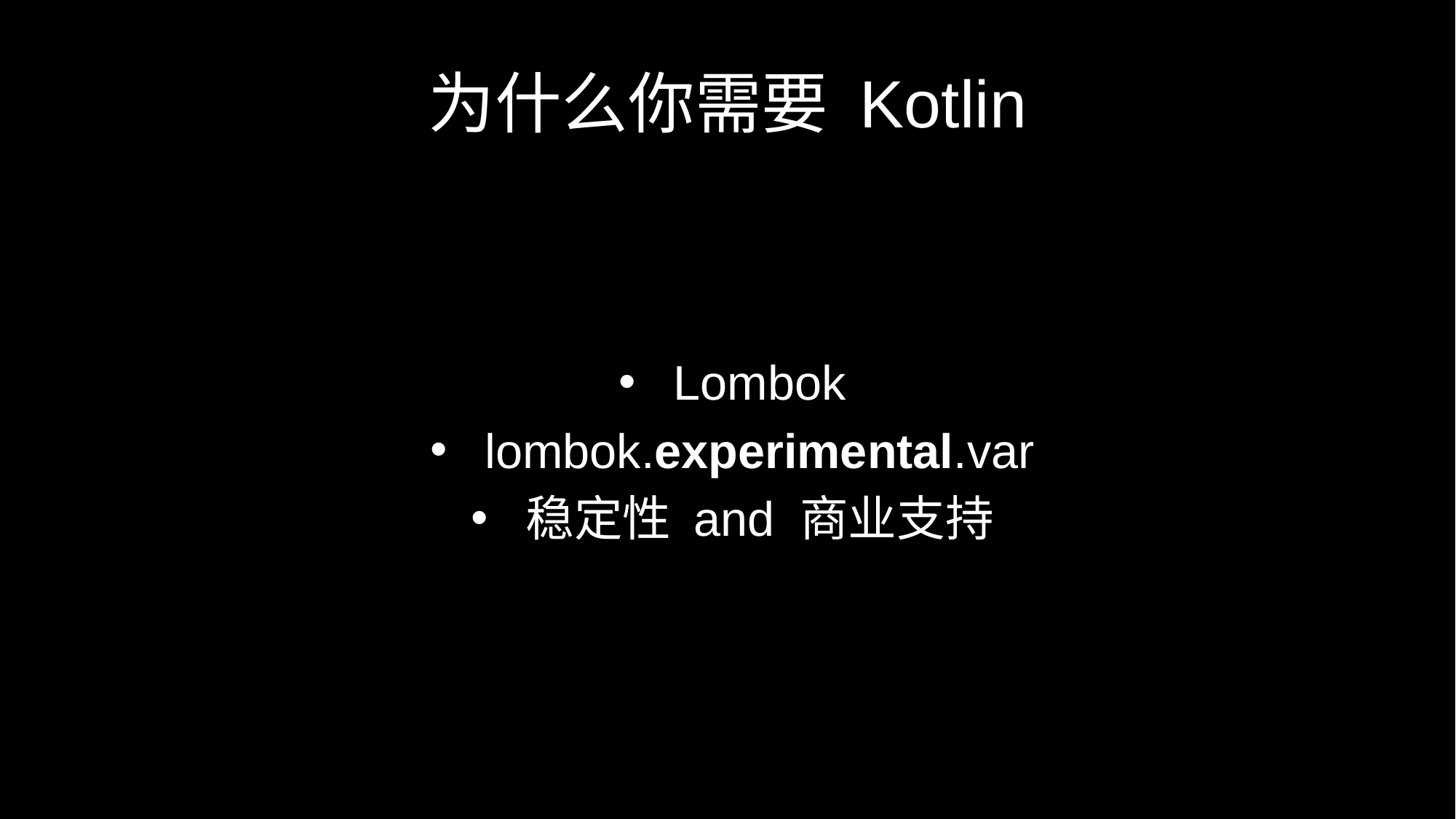

# 为什么你需要 Kotlin
Lombok
lombok.experimental.var
稳定性 and 商业支持